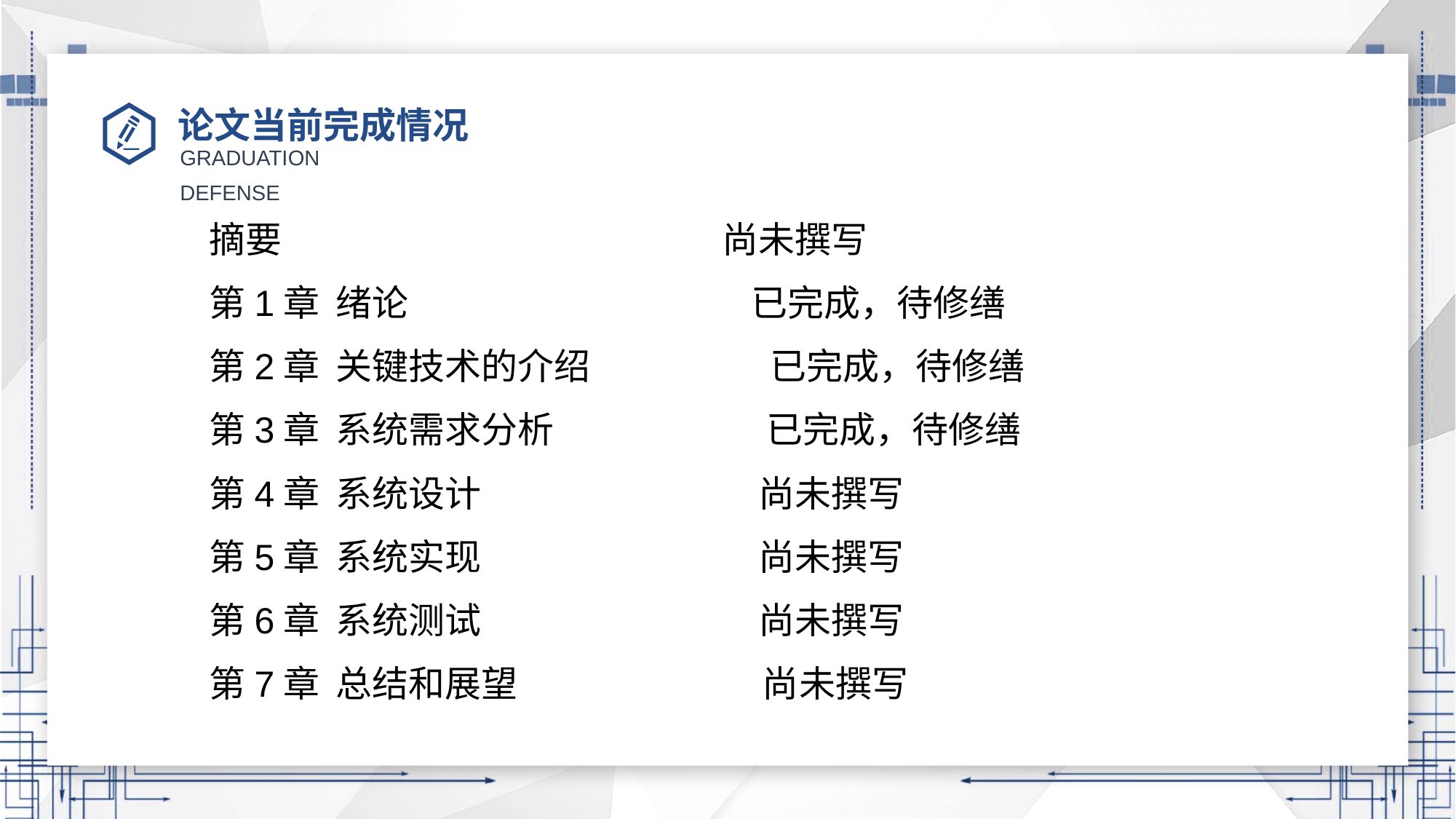

# 论文当前完成情况
摘要                                                      尚未撰写
第1章  绪论                                          已完成，待修缮
第2章  关键技术的介绍                      已完成，待修缮
第3章  系统需求分析                          已完成，待修缮
第4章  系统设计                                  尚未撰写
第5章  系统实现                                  尚未撰写
第6章  系统测试                                  尚未撰写
第7章  总结和展望                              尚未撰写